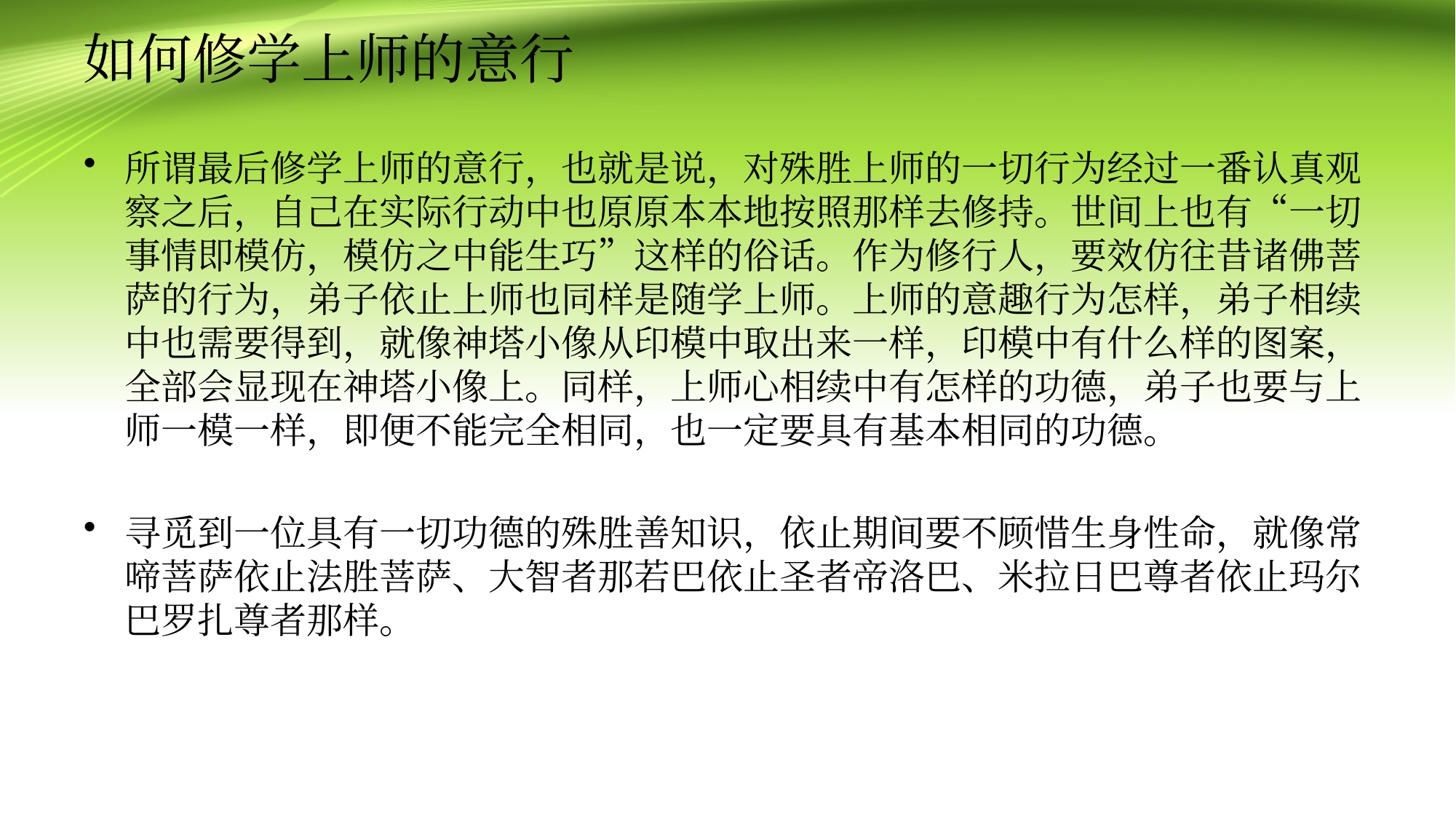

# 如何修学上师的意行
所谓最后修学上师的意行，也就是说，对殊胜上师的一切行为经过一番认真观察之后，自己在实际行动中也原原本本地按照那样去修持。世间上也有“一切事情即模仿，模仿之中能生巧”这样的俗话。作为修行人，要效仿往昔诸佛菩萨的行为，弟子依止上师也同样是随学上师。上师的意趣行为怎样，弟子相续中也需要得到，就像神塔小像从印模中取出来一样，印模中有什么样的图案，全部会显现在神塔小像上。同样，上师心相续中有怎样的功德，弟子也要与上师一模一样，即便不能完全相同，也一定要具有基本相同的功德。

寻觅到一位具有一切功德的殊胜善知识，依止期间要不顾惜生身性命，就像常啼菩萨依止法胜菩萨、大智者那若巴依止圣者帝洛巴、米拉日巴尊者依止玛尔巴罗扎尊者那样。